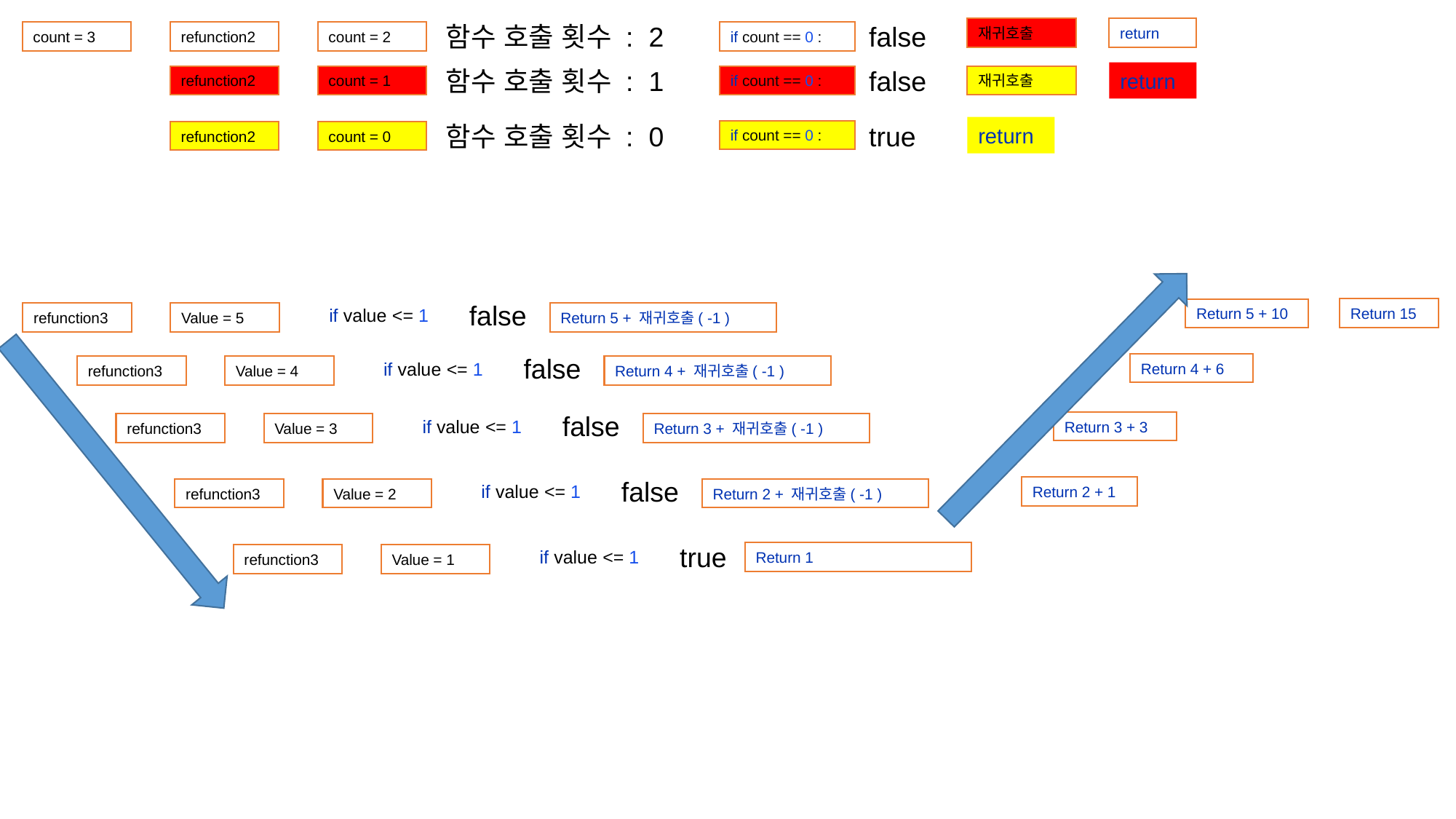

함수 호출 횟수 :  2
false
재귀호출
return
if count == 0 :
count = 2
refunction2
count = 3
false
함수 호출 횟수 :  1
return
재귀호출
if count == 0 :
count = 1
refunction2
함수 호출 횟수 :  0
true
return
if count == 0 :
count = 0
refunction2
false
if value <= 1
Return 15
Return 5 + 10
refunction3
Value = 5
Return 5 + 재귀호출( -1 )
false
if value <= 1
Return 4 + 6
refunction3
Value = 4
Return 4 + 재귀호출( -1 )

false
if value <= 1
Return 3 + 3
refunction3
Value = 3
Return 3 + 재귀호출( -1 )

false
if value <= 1
Return 2 + 1
refunction3
Value = 2
Return 2 + 재귀호출( -1 )
true
if value <= 1
Return 1
refunction3
Value = 1